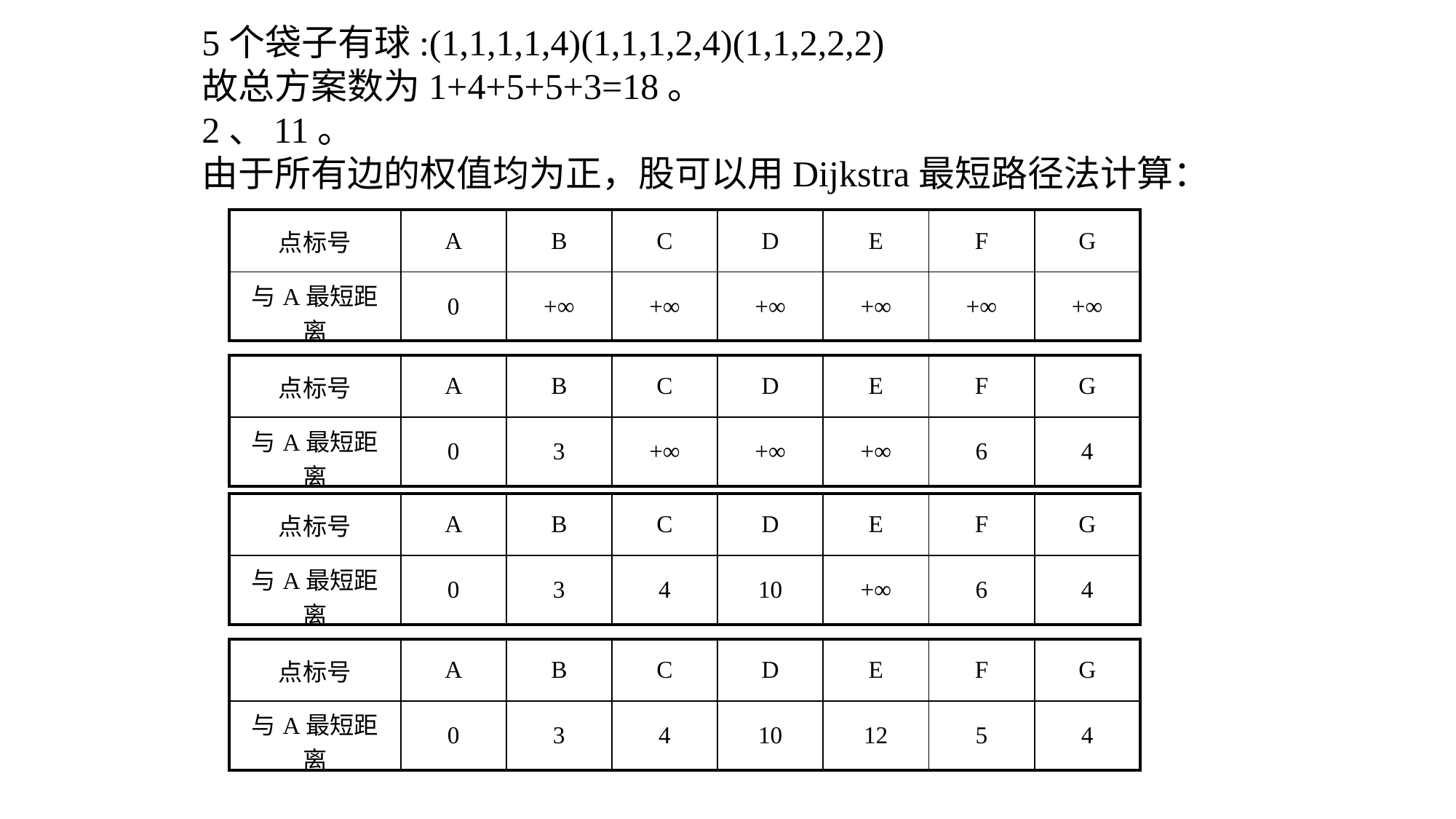

5个袋子有球:(1,1,1,1,4)(1,1,1,2,4)(1,1,2,2,2)
故总方案数为1+4+5+5+3=18。
2、11。
由于所有边的权值均为正，股可以用Dijkstra最短路径法计算：
| 点标号 | A | B | C | D | E | F | G |
| --- | --- | --- | --- | --- | --- | --- | --- |
| 与A最短距离 | 0 | +∞ | +∞ | +∞ | +∞ | +∞ | +∞ |
| 点标号 | A | B | C | D | E | F | G |
| --- | --- | --- | --- | --- | --- | --- | --- |
| 与A最短距离 | 0 | 3 | +∞ | +∞ | +∞ | 6 | 4 |
| 点标号 | A | B | C | D | E | F | G |
| --- | --- | --- | --- | --- | --- | --- | --- |
| 与A最短距离 | 0 | 3 | 4 | 10 | +∞ | 6 | 4 |
| 点标号 | A | B | C | D | E | F | G |
| --- | --- | --- | --- | --- | --- | --- | --- |
| 与A最短距离 | 0 | 3 | 4 | 10 | 12 | 5 | 4 |